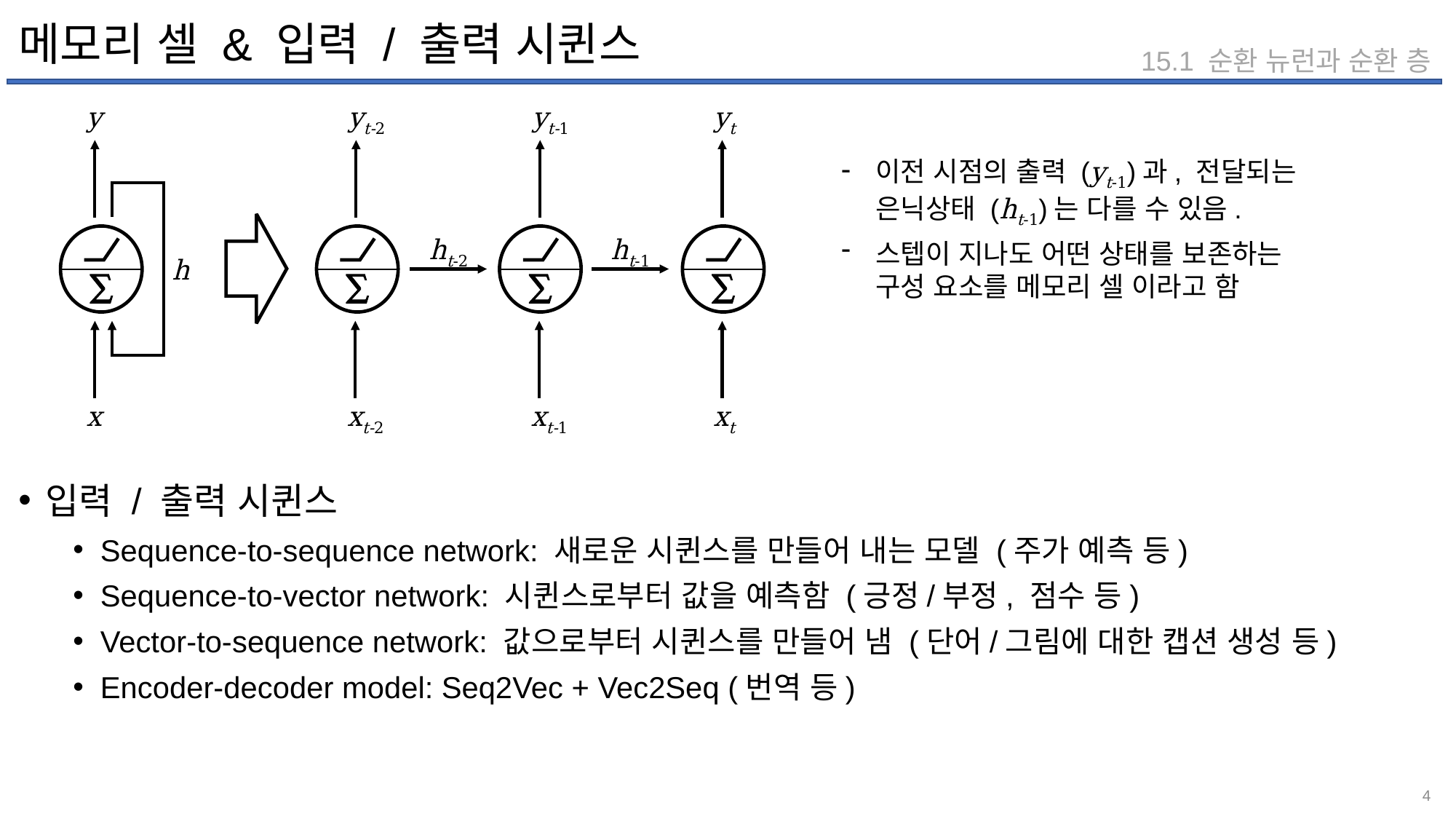

# 메모리 셀 & 입력 / 출력 시퀸스
15.1 순환 뉴런과 순환 층
y

∑

h
x
yt-2
yt-1
yt
이전 시점의 출력 (yt-1)과, 전달되는
은닉상태 (ht-1)는 다를 수 있음.
스텝이 지나도 어떤 상태를 보존하는
구성 요소를 메모리 셀 이라고 함

∑

∑

∑

ht-2
ht-1
xt-2
xt-1
xt
입력 / 출력 시퀸스
Sequence-to-sequence network: 새로운 시퀸스를 만들어 내는 모델 (주가 예측 등)
Sequence-to-vector network: 시퀸스로부터 값을 예측함 (긍정/부정, 점수 등)
Vector-to-sequence network: 값으로부터 시퀸스를 만들어 냄 (단어/그림에 대한 캡션 생성 등)
Encoder-decoder model: Seq2Vec + Vec2Seq (번역 등)

4